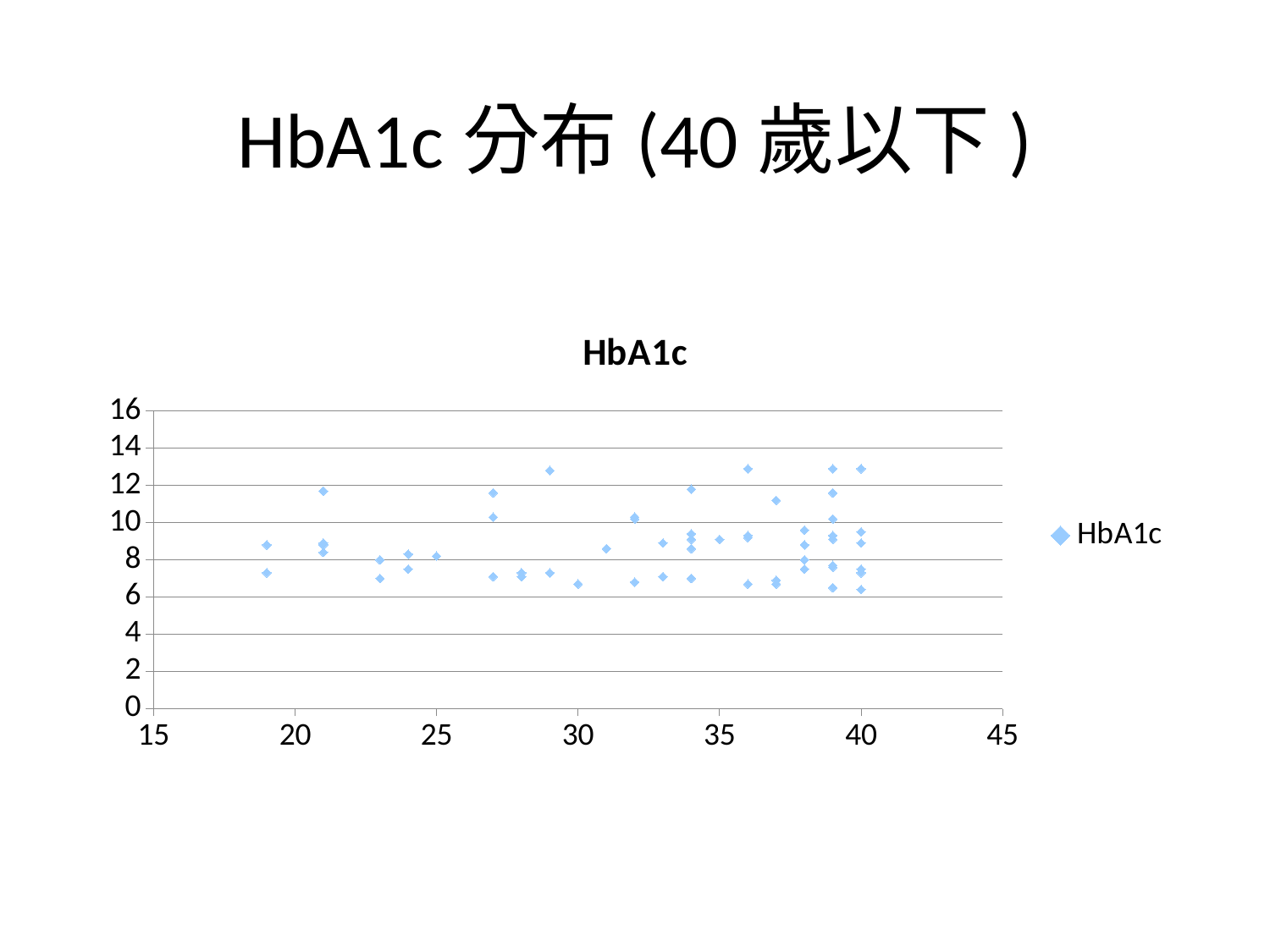

# HbA1c分布(40歲以下)

### Chart:

| Category | HbA1c |
|---|---|